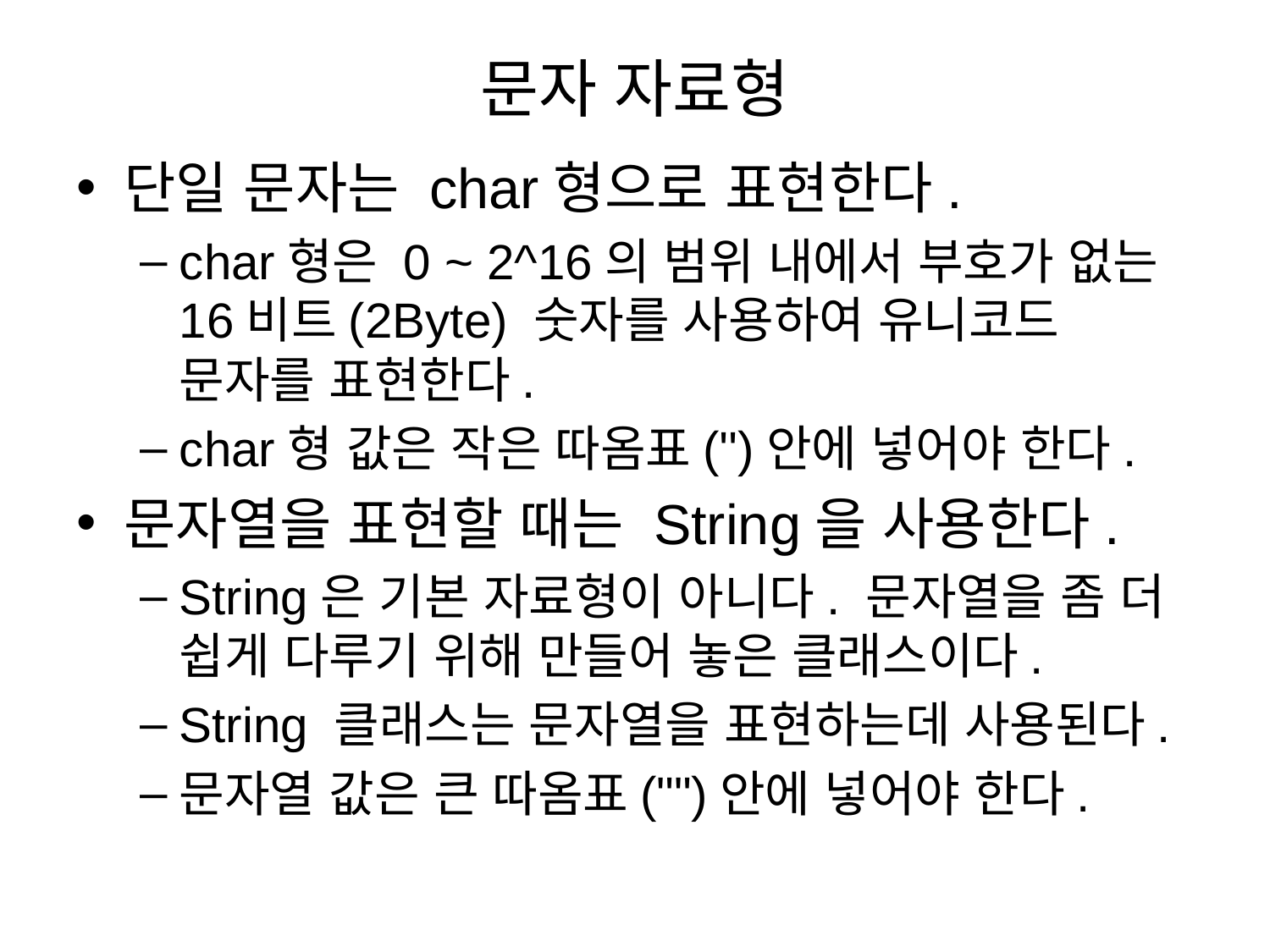

# 문자 자료형
단일 문자는 char형으로 표현한다.
char형은 0 ~ 2^16의 범위 내에서 부호가 없는 16비트(2Byte) 숫자를 사용하여 유니코드 문자를 표현한다.
char형 값은 작은 따옴표('')안에 넣어야 한다.
문자열을 표현할 때는 String을 사용한다.
String은 기본 자료형이 아니다. 문자열을 좀 더 쉽게 다루기 위해 만들어 놓은 클래스이다.
String 클래스는 문자열을 표현하는데 사용된다.
문자열 값은 큰 따옴표("")안에 넣어야 한다.